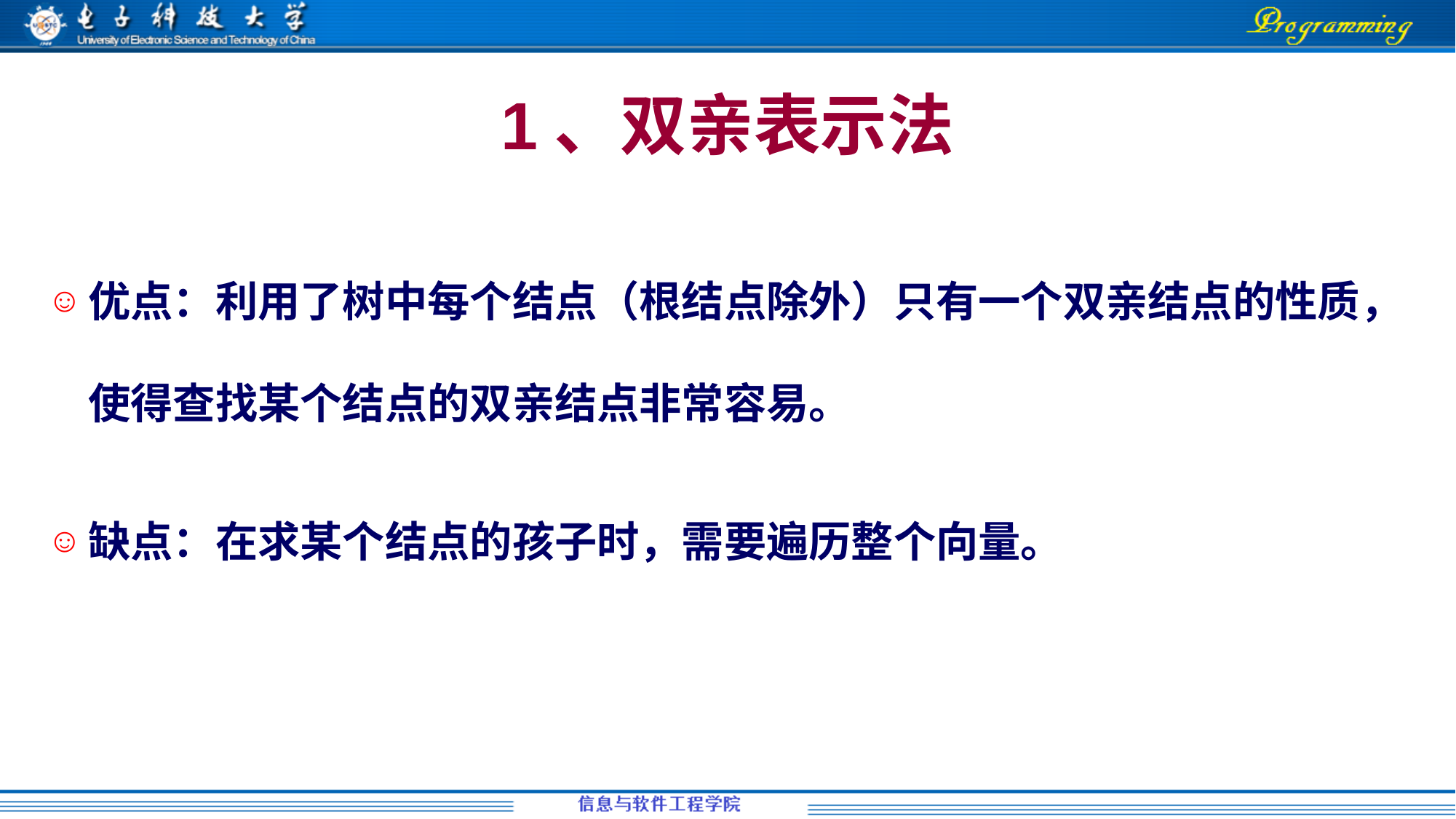

# 1、双亲表示法
优点：利用了树中每个结点（根结点除外）只有一个双亲结点的性质，使得查找某个结点的双亲结点非常容易。
缺点：在求某个结点的孩子时，需要遍历整个向量。